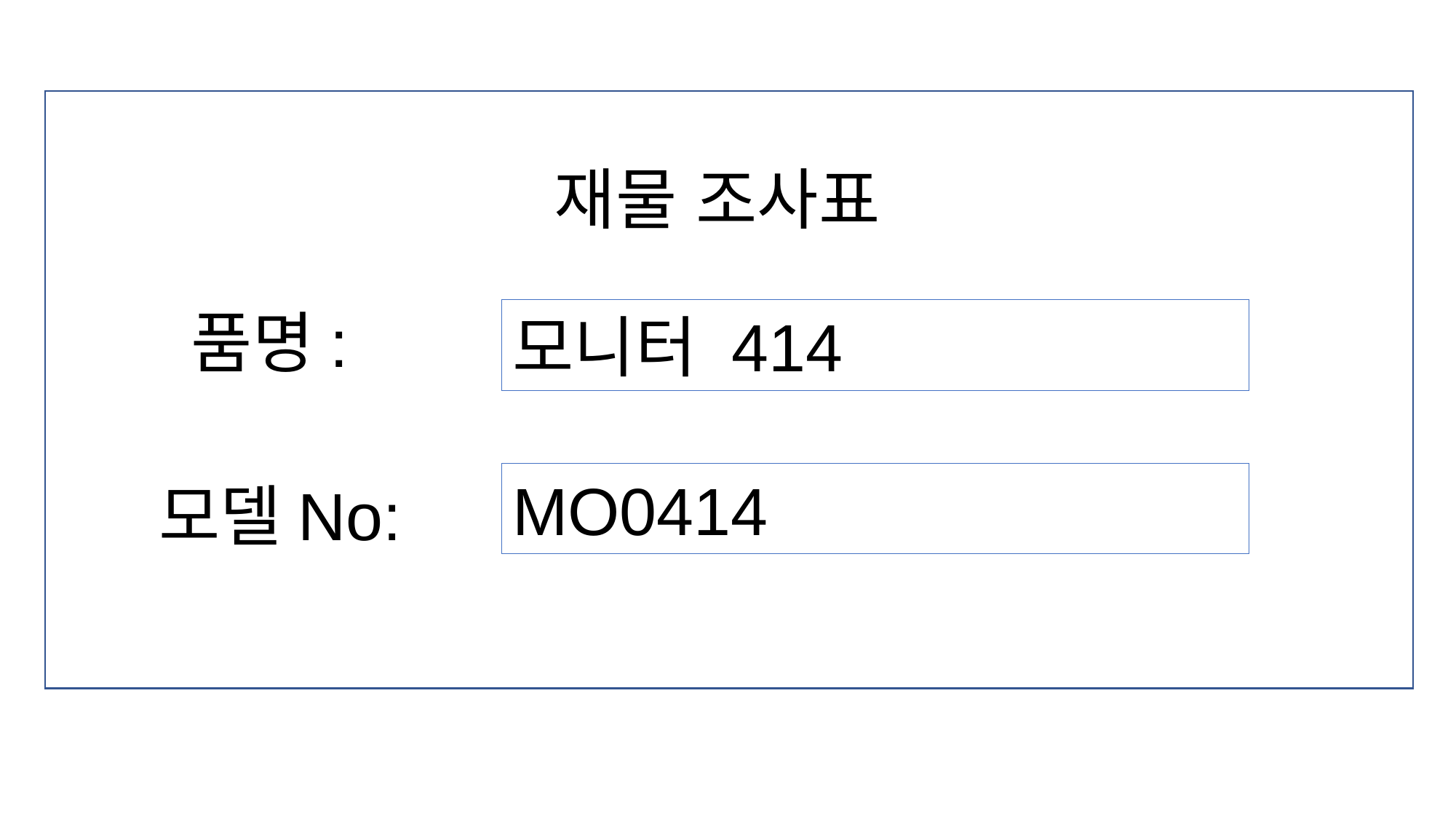

재물 조사표
품명:
모니터 414
MO0414
모델No: